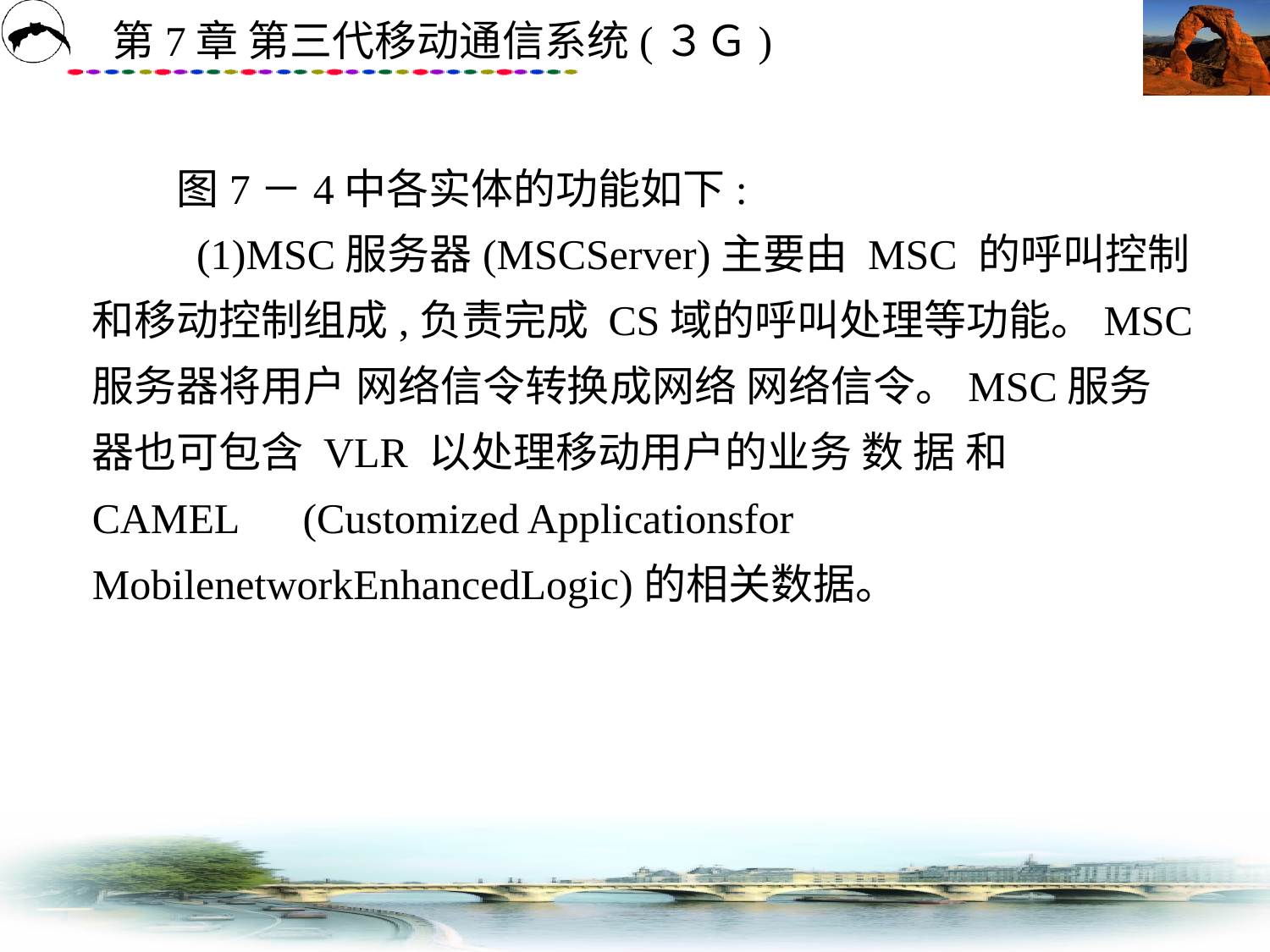

# 图7－4中各实体的功能如下: 　　 (1)MSC服务器(MSCServer)主要由 MSC 的呼叫控制和移动控制组成,负责完成 CS域的呼叫处理等功能。MSC服务器将用户 网络信令转换成网络 网络信令。MSC服务器也可包含 VLR 以处理移动用户的业务 数 据 和 CAMEL　(Customized Applicationsfor MobilenetworkEnhancedLogic)的相关数据。